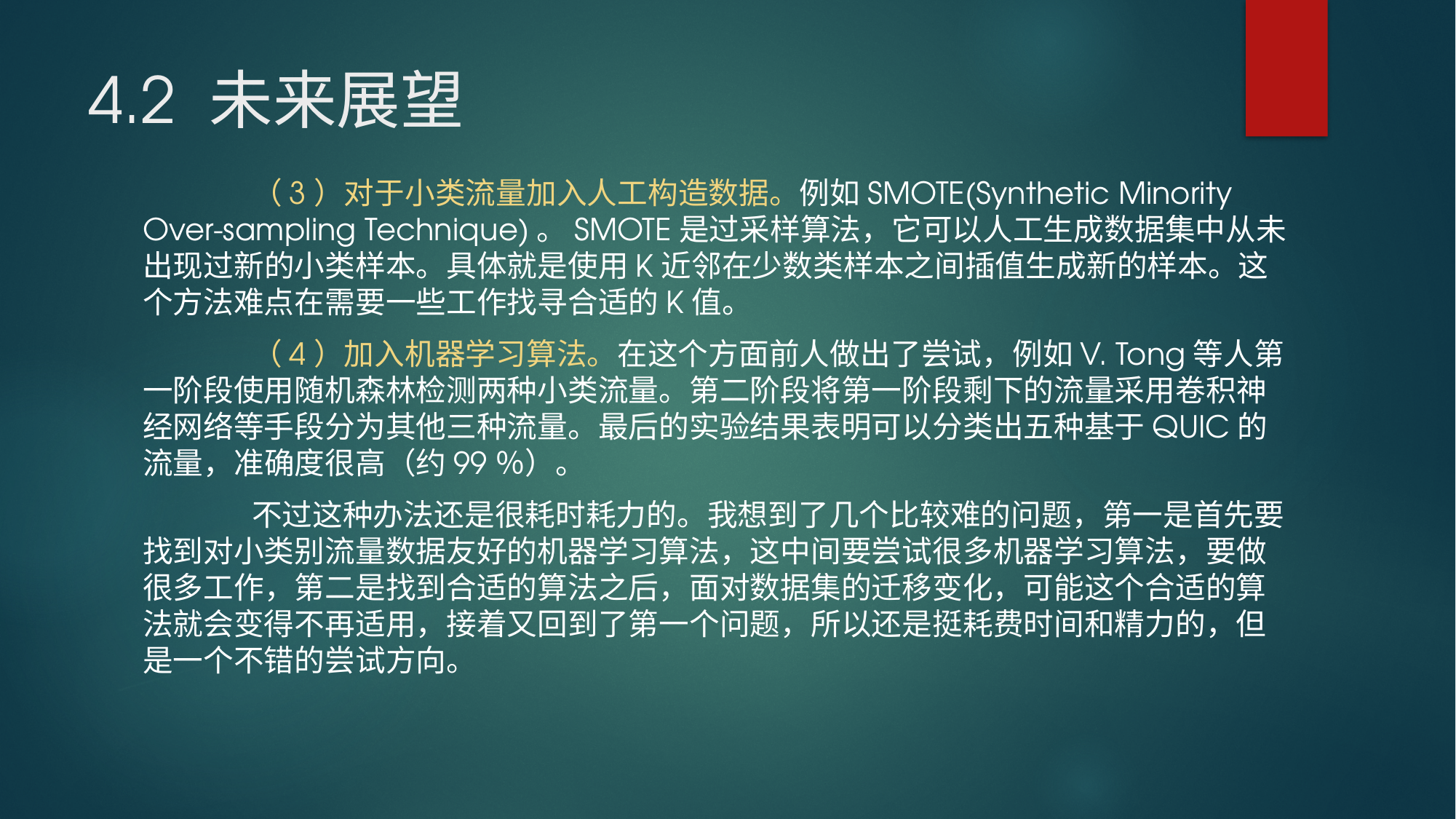

# 4.2 未来展望
	（3）对于小类流量加入人工构造数据。例如SMOTE(Synthetic Minority Over-sampling Technique)。SMOTE是过采样算法，它可以人工生成数据集中从未出现过新的小类样本。具体就是使用K近邻在少数类样本之间插值生成新的样本。这个方法难点在需要一些工作找寻合适的K值。
	（4）加入机器学习算法。在这个方面前人做出了尝试，例如V. Tong等人第一阶段使用随机森林检测两种小类流量。第二阶段将第一阶段剩下的流量采用卷积神经网络等手段分为其他三种流量。最后的实验结果表明可以分类出五种基于QUIC的流量，准确度很高（约99％）。
	不过这种办法还是很耗时耗力的。我想到了几个比较难的问题，第一是首先要找到对小类别流量数据友好的机器学习算法，这中间要尝试很多机器学习算法，要做很多工作，第二是找到合适的算法之后，面对数据集的迁移变化，可能这个合适的算法就会变得不再适用，接着又回到了第一个问题，所以还是挺耗费时间和精力的，但是一个不错的尝试方向。